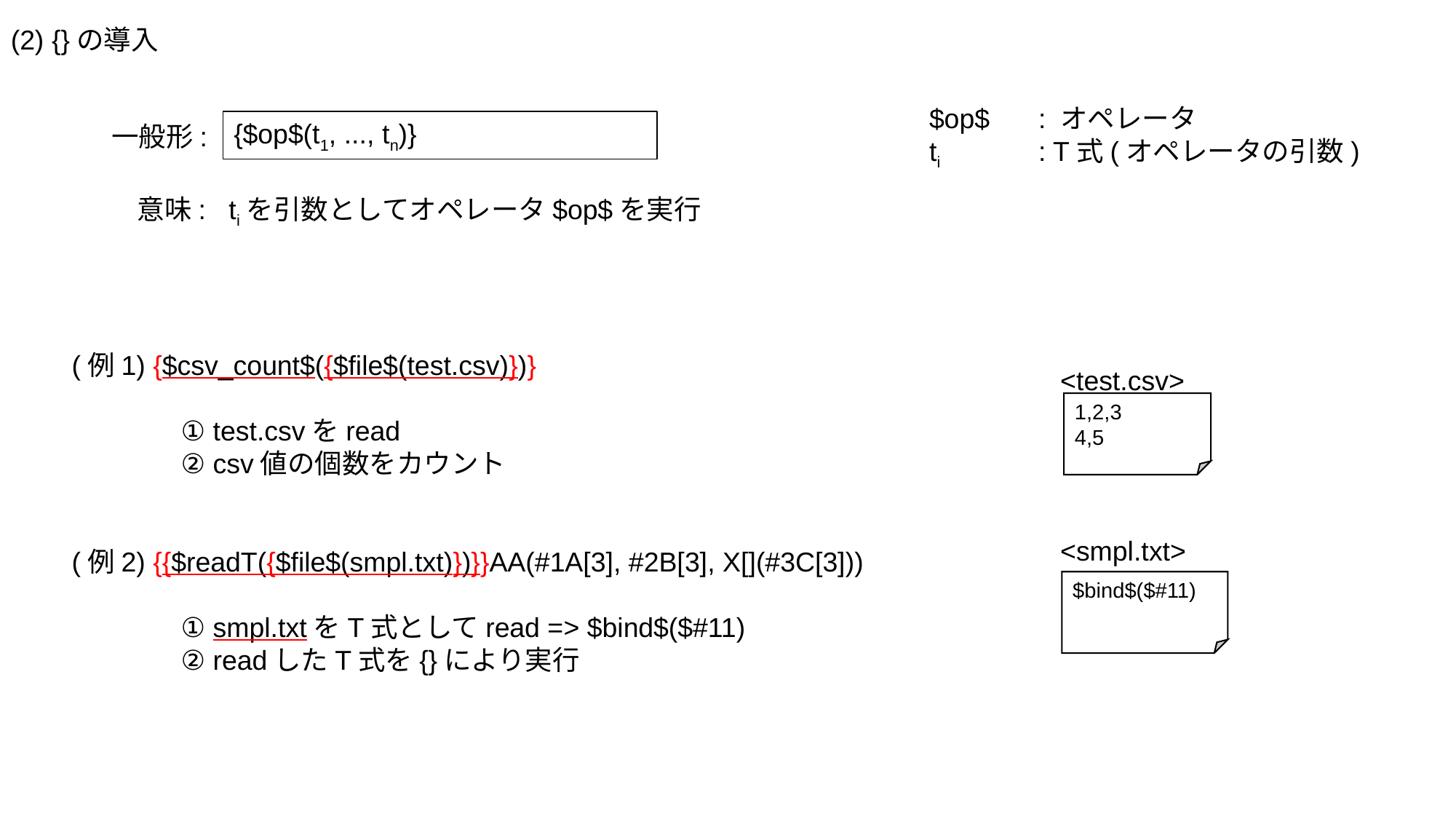

(2) {}の導入
$op$	: オペレータ
ti	: T式(オペレータの引数)
{$op$(t1, ..., tn)}
一般形:
意味:   tiを引数としてオペレータ$op$を実行
(例1) {$csv_count$({$file$(test.csv)})}

① test.csvをread
② csv値の個数をカウント

(例2) {{$readT({$file$(smpl.txt)})}}AA(#1A[3], #2B[3], X[](#3C[3]))

① smpl.txtをT式としてread => $bind$($#11)
② readしたT式を{}により実行
<test.csv>
1,2,3
4,5,
<smpl.txt>
$bind$($#11)